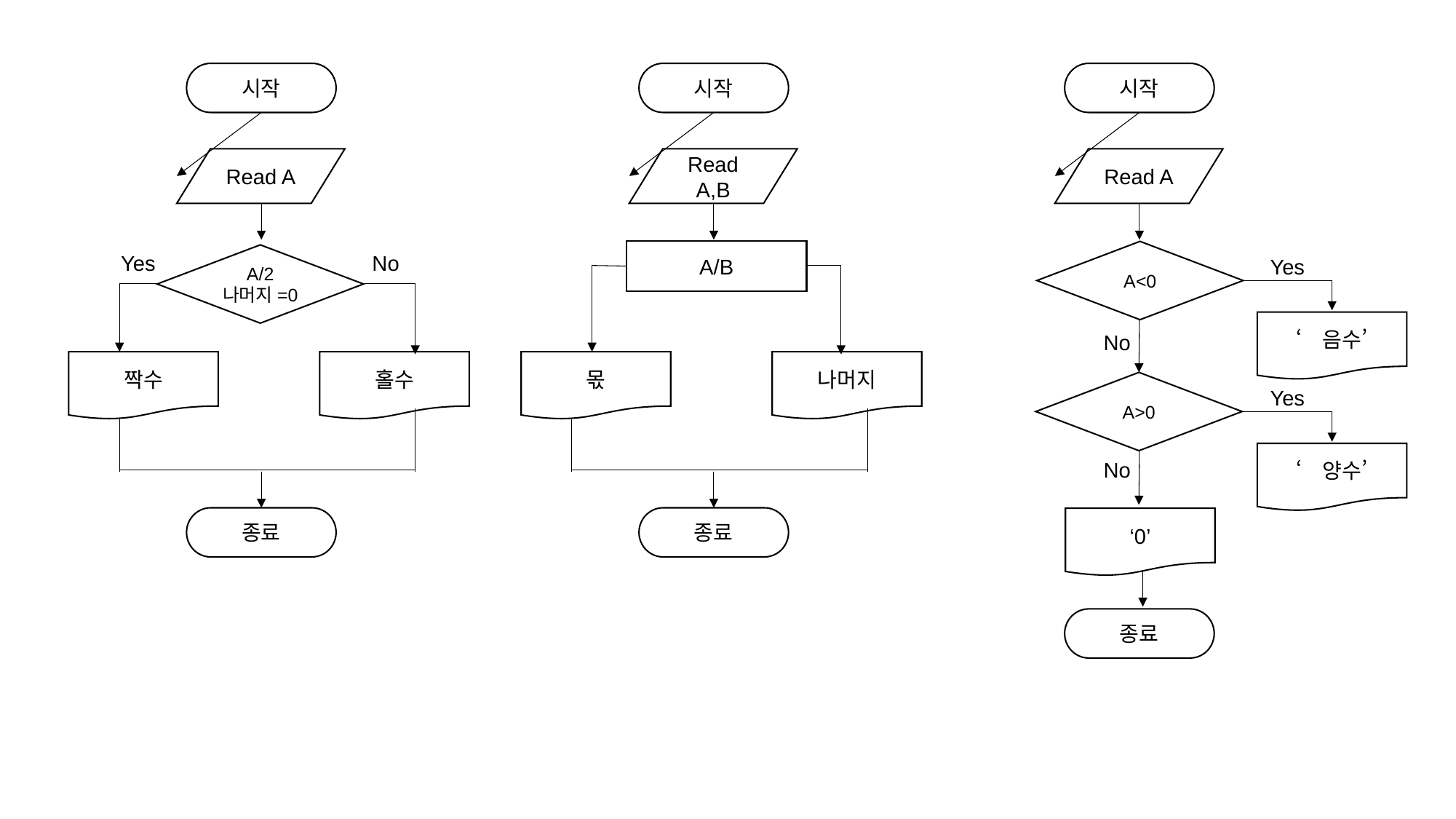

시작
시작
시작
Read A
Read A,B
Read A
A/B
A<0
Yes
No
A/2
나머지=0
Yes
‘음수’
No
짝수
홀수
몫
나머지
A>0
Yes
‘양수’
No
종료
종료
‘0’
종료